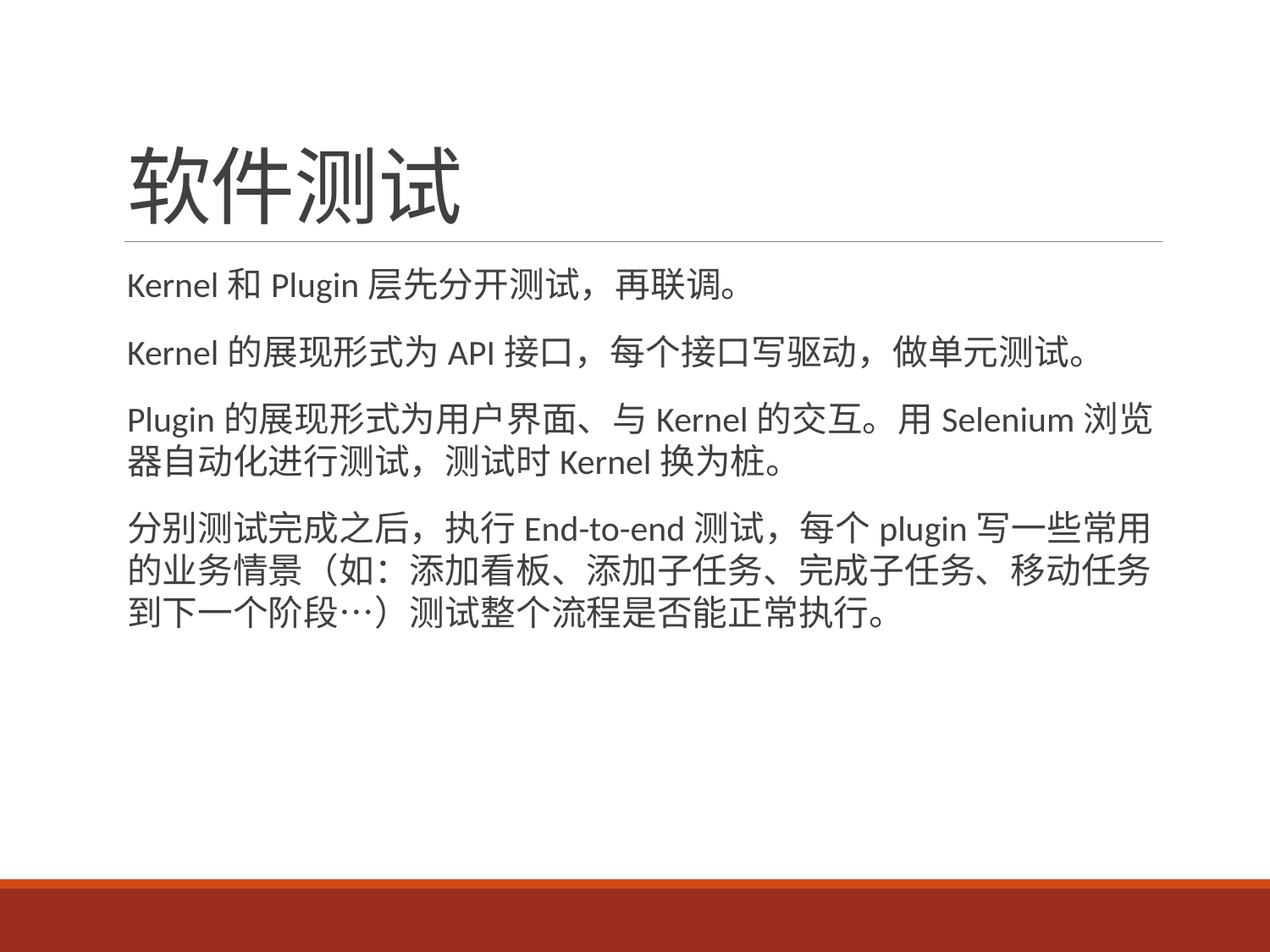

# 软件测试
Kernel和Plugin层先分开测试，再联调。
Kernel的展现形式为API接口，每个接口写驱动，做单元测试。
Plugin的展现形式为用户界面、与Kernel的交互。用Selenium浏览器自动化进行测试，测试时Kernel换为桩。
分别测试完成之后，执行End-to-end测试，每个plugin写一些常用的业务情景（如：添加看板、添加子任务、完成子任务、移动任务到下一个阶段…）测试整个流程是否能正常执行。